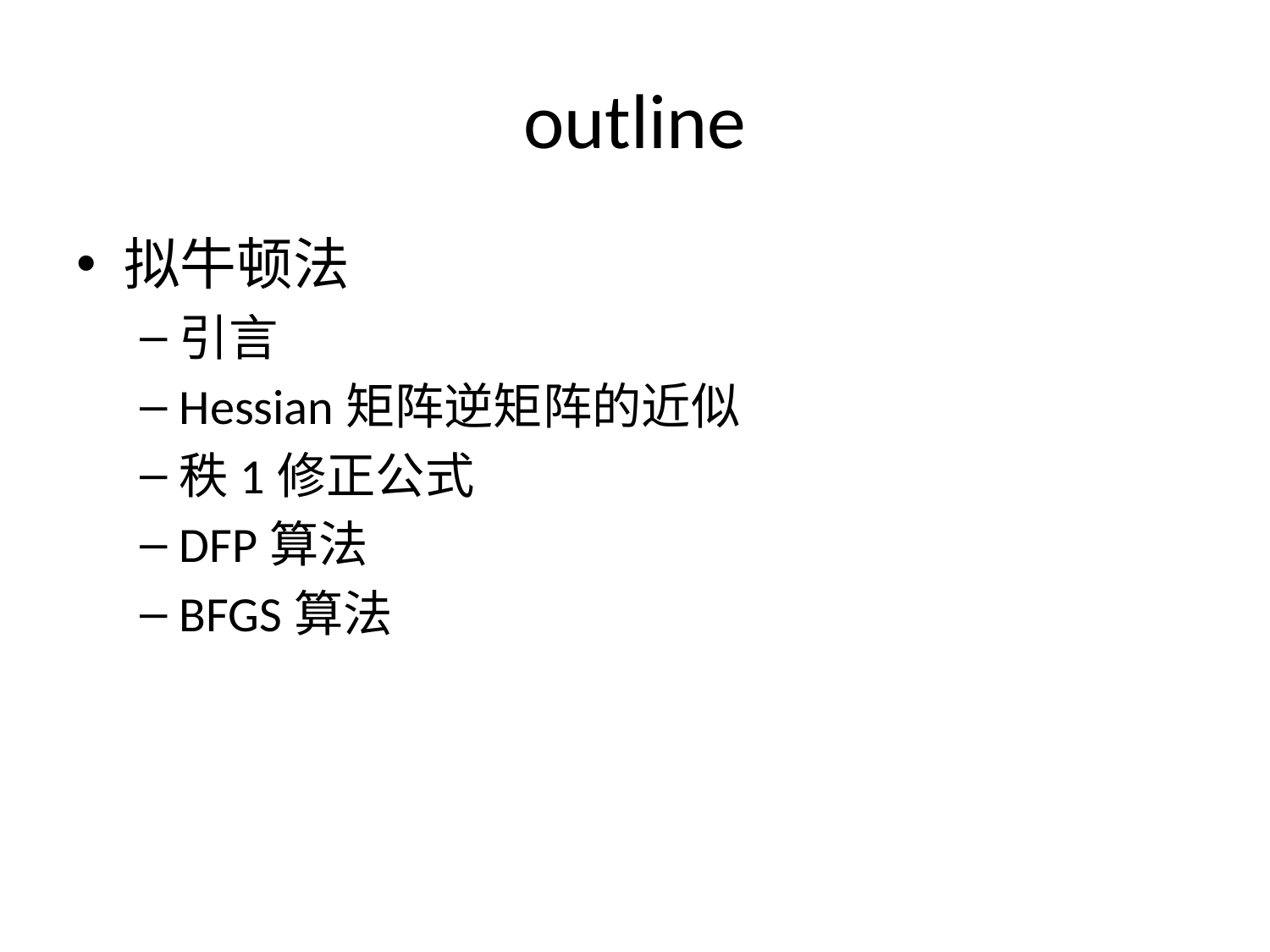

# outline
拟牛顿法
引言
Hessian矩阵逆矩阵的近似
秩1修正公式
DFP算法
BFGS算法